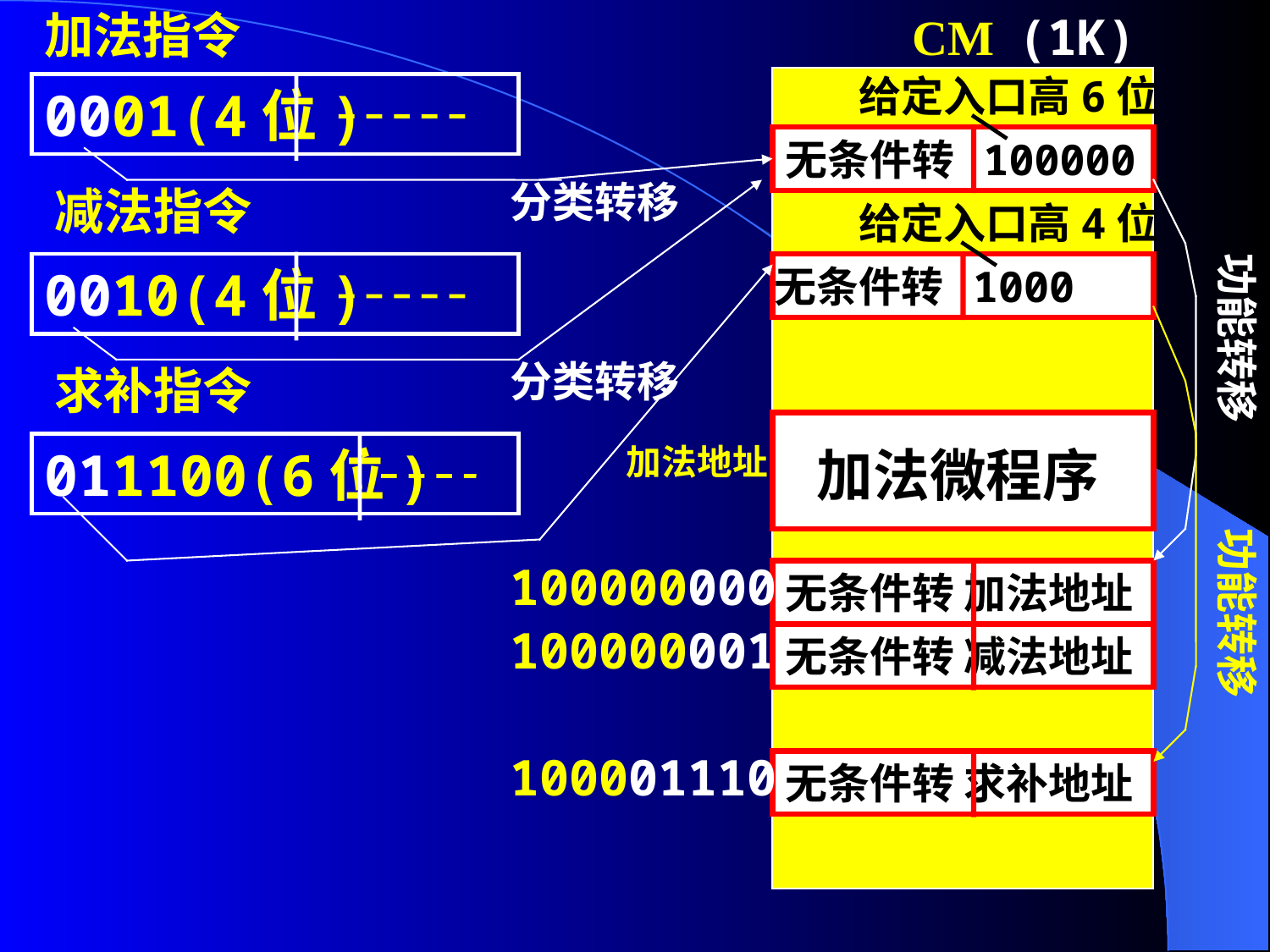

CM

(1K)
加法指令
给定入口高6位
0001(4位)

无条件转  100000

分类转移

减法指令
给定入口高4位
  功能转移

0010(4位)

无条件转  1000

分类转移

求补指令

011100(6位)

加法地址
加法微程序
  功能转移

1000000001

无条件转 加法地址

1000000010

无条件转 减法地址

1000011100

无条件转 求补地址